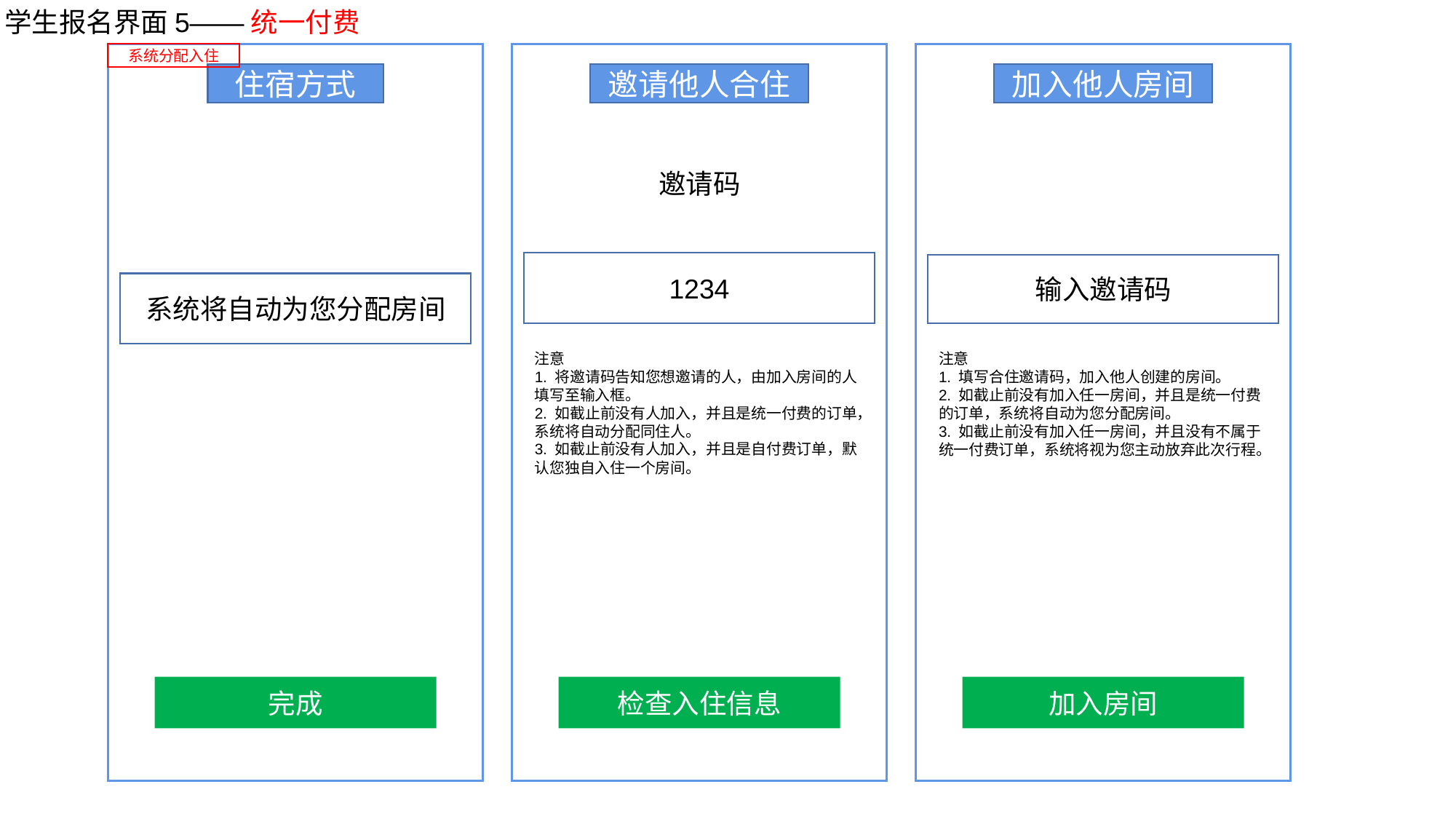

学生报名界面5——统一付费

系统分配入住

住宿方式
邀请他人合住
加入他人房间
邀请码
1234
输入邀请码
系统将自动为您分配房间
注意
1. 将邀请码告知您想邀请的人，由加入房间的人填写至输入框。
2. 如截止前没有人加入，并且是统一付费的订单，系统将自动分配同住人。
3. 如截止前没有人加入，并且是自付费订单，默认您独自入住一个房间。
注意
1. 填写合住邀请码，加入他人创建的房间。
2. 如截止前没有加入任一房间，并且是统一付费的订单，系统将自动为您分配房间。
3. 如截止前没有加入任一房间，并且没有不属于统一付费订单，系统将视为您主动放弃此次行程。

完成
检查入住信息
加入房间